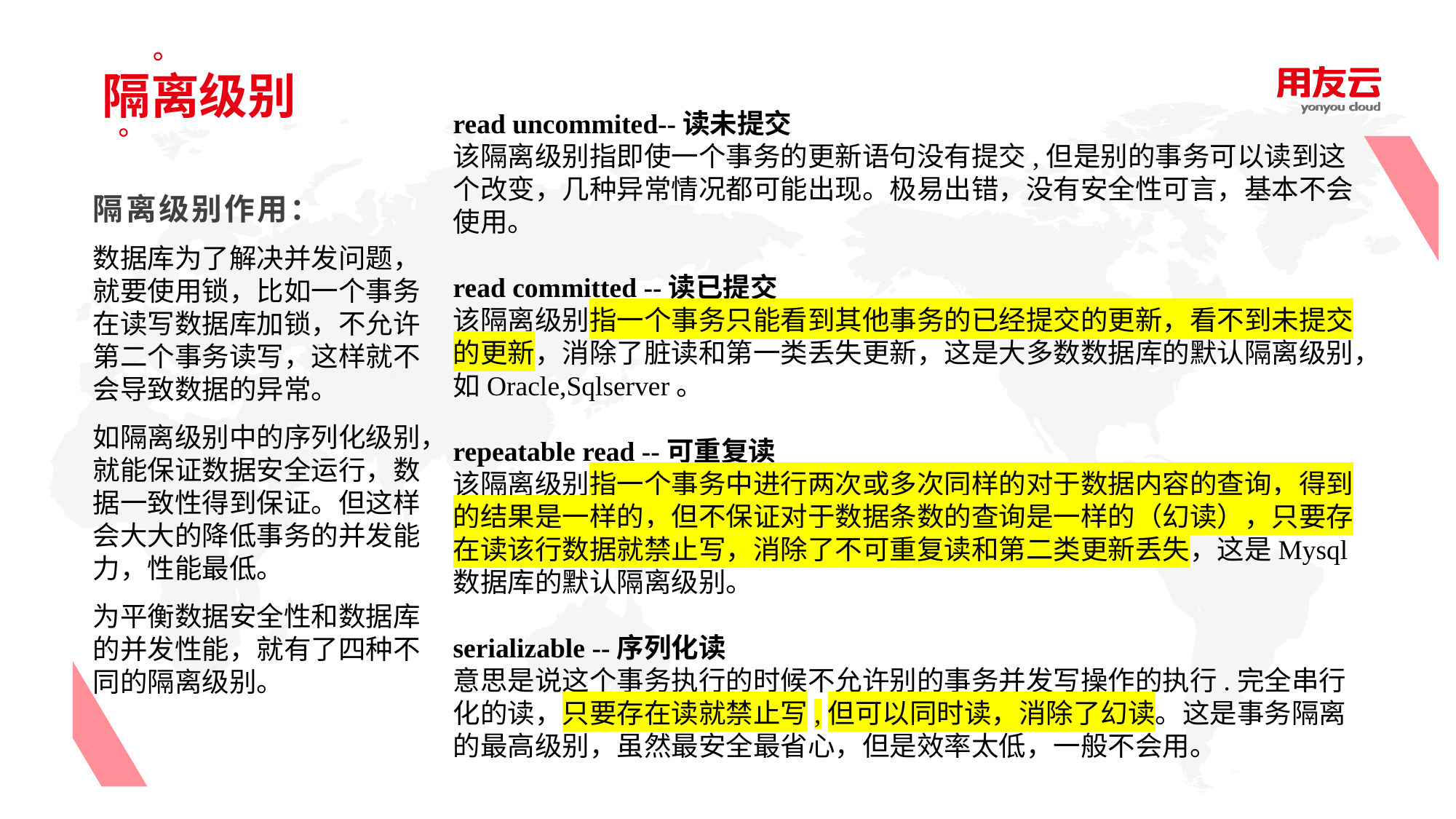

隔离级别

read uncommited--读未提交
该隔离级别指即使一个事务的更新语句没有提交,但是别的事务可以读到这个改变，几种异常情况都可能出现。极易出错，没有安全性可言，基本不会使用。

read committed --读已提交
该隔离级别指一个事务只能看到其他事务的已经提交的更新，看不到未提交的更新，消除了脏读和第一类丢失更新，这是大多数数据库的默认隔离级别，如Oracle,Sqlserver。

repeatable read --可重复读
该隔离级别指一个事务中进行两次或多次同样的对于数据内容的查询，得到的结果是一样的，但不保证对于数据条数的查询是一样的（幻读），只要存在读该行数据就禁止写，消除了不可重复读和第二类更新丢失，这是Mysql数据库的默认隔离级别。

serializable --序列化读
意思是说这个事务执行的时候不允许别的事务并发写操作的执行.完全串行化的读，只要存在读就禁止写,但可以同时读，消除了幻读。这是事务隔离的最高级别，虽然最安全最省心，但是效率太低，一般不会用。

隔离级别作用：
数据库为了解决并发问题，就要使用锁，比如一个事务在读写数据库加锁，不允许第二个事务读写，这样就不会导致数据的异常。
如隔离级别中的序列化级别，就能保证数据安全运行，数据一致性得到保证。但这样会大大的降低事务的并发能力，性能最低。
为平衡数据安全性和数据库的并发性能，就有了四种不同的隔离级别。

.